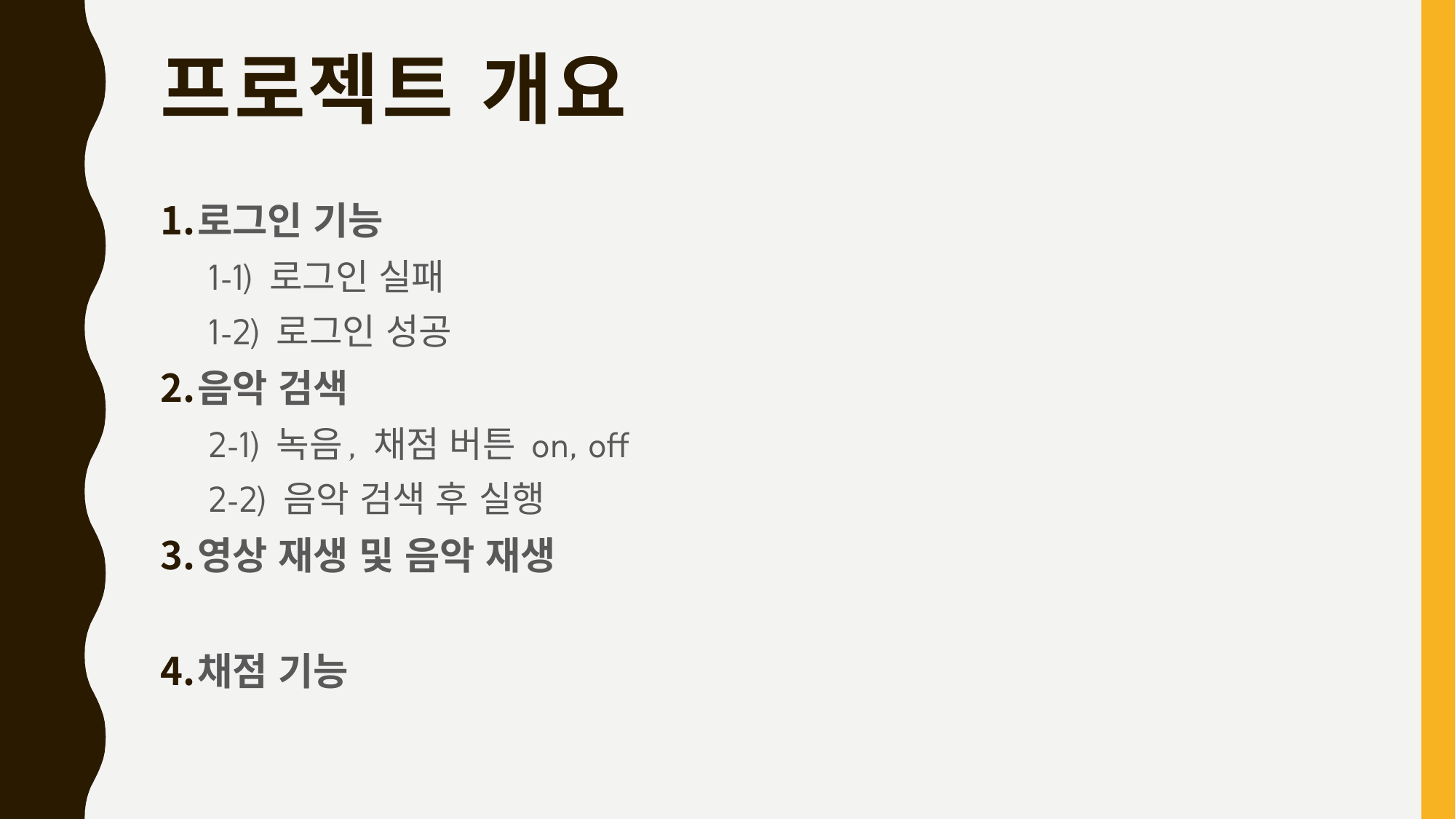

# 프로젝트 개요
로그인 기능
1-1) 로그인 실패
1-2) 로그인 성공
음악 검색
2-1) 녹음, 채점 버튼 on, off
2-2) 음악 검색 후 실행
영상 재생 및 음악 재생

채점 기능